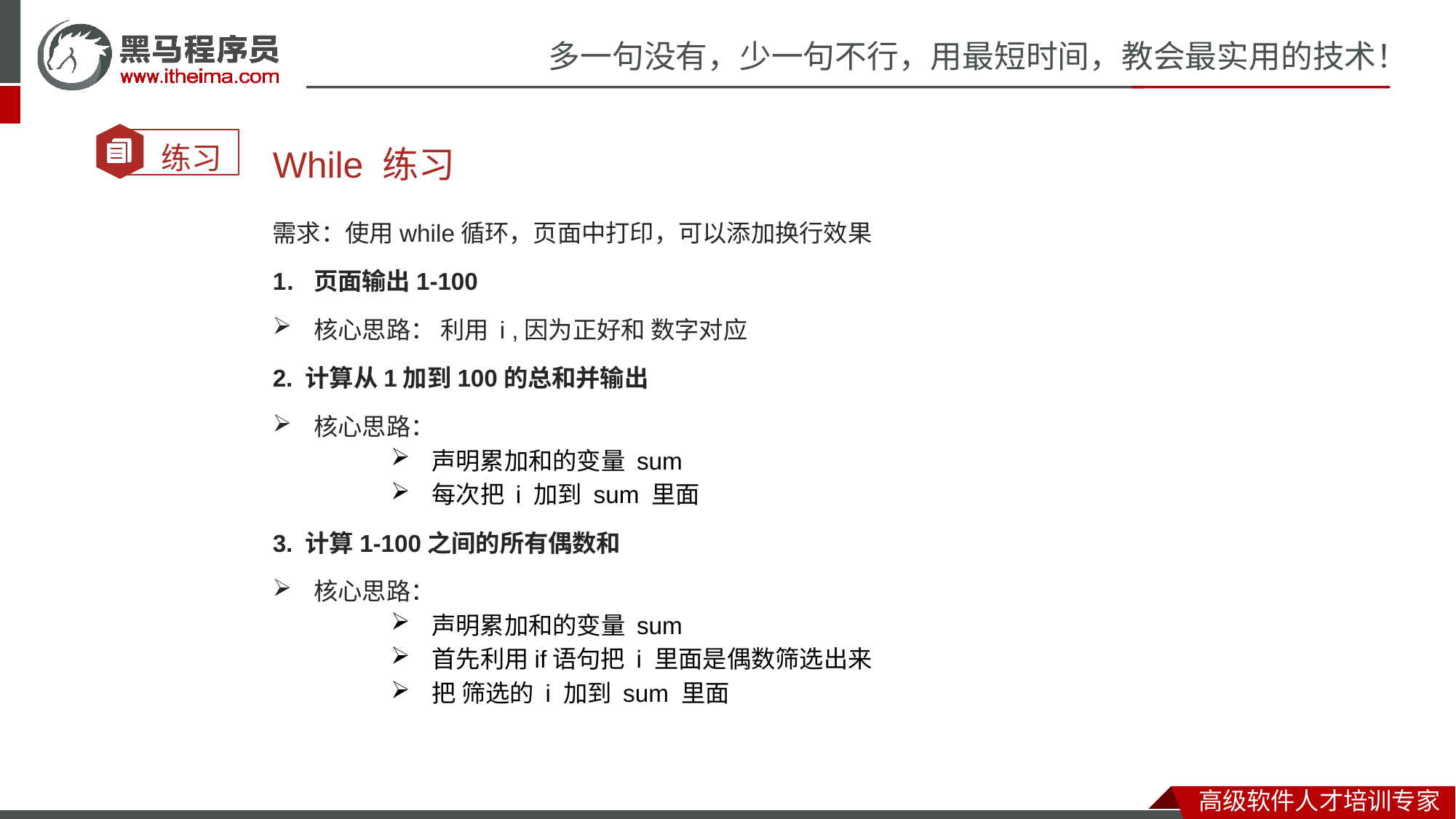

While 练习
需求：使用while循环，页面中打印，可以添加换行效果
页面输出1-100
核心思路： 利用 i ,因为正好和 数字对应
2. 计算从1加到100的总和并输出
核心思路：
声明累加和的变量 sum
每次把 i 加到 sum 里面
3. 计算1-100之间的所有偶数和
核心思路：
声明累加和的变量 sum
首先利用if语句把 i 里面是偶数筛选出来
把 筛选的 i 加到 sum 里面